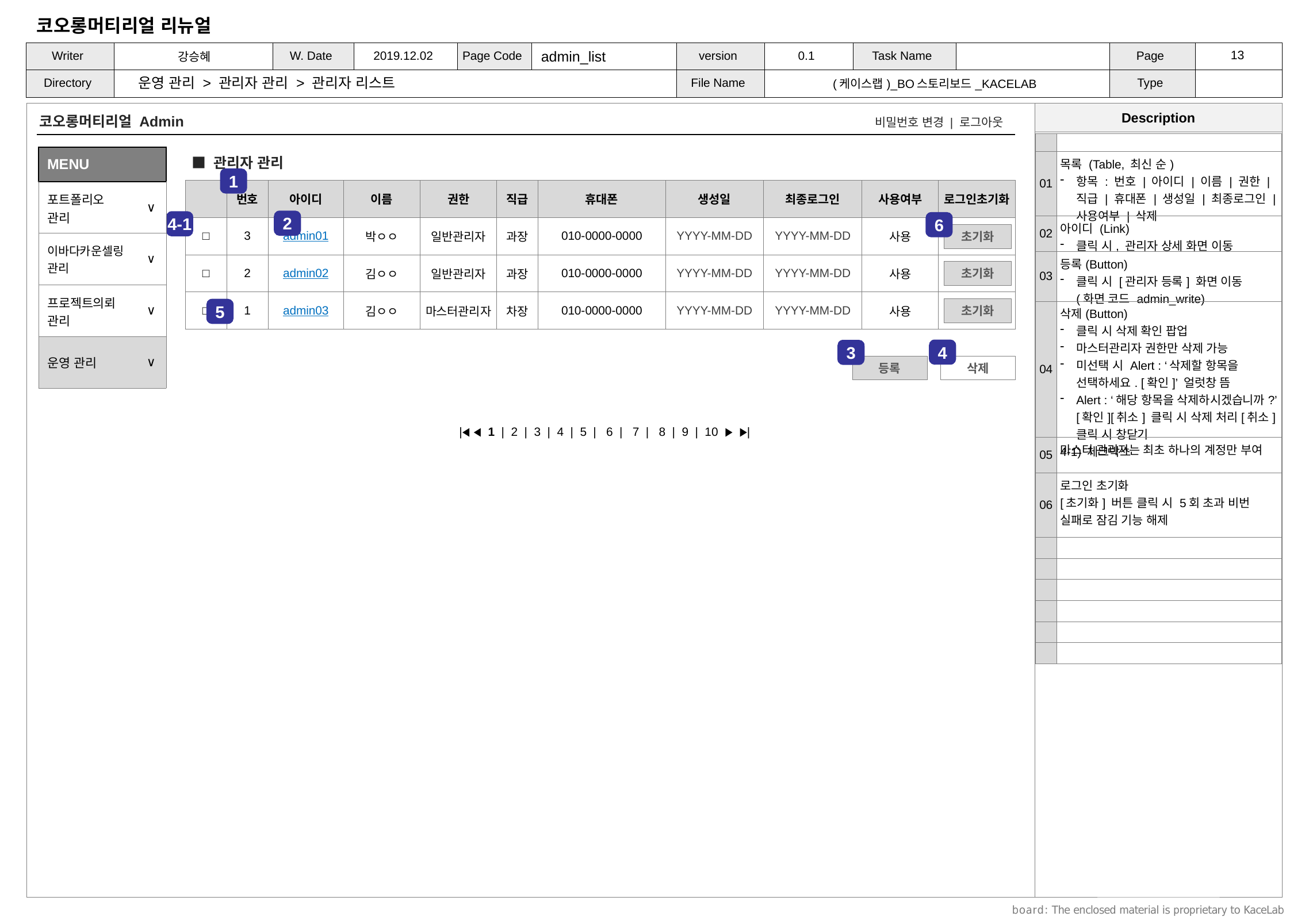

admin_list
운영 관리 > 관리자 관리 > 관리자 리스트
코오롱머티리얼 Admin
비밀번호 변경 | 로그아웃
|  |  |
| --- | --- |
| 01 | 목록 (Table, 최신 순) 항목 : 번호 | 아이디 | 이름 | 권한 | 직급 | 휴대폰 | 생성일 | 최종로그인 | 사용여부 | 삭제 |
| 02 | 아이디 (Link) 클릭 시, 관리자 상세 화면 이동 |
| 03 | 등록(Button) 클릭 시 [관리자 등록] 화면 이동 (화면 코드 admin\_write) |
| 04 | 삭제(Button) 클릭 시 삭제 확인 팝업 마스터관리자 권한만 삭제 가능 미선택 시 Alert : ‘삭제할 항목을 선택하세요. [확인]’ 얼럿창 뜸 Alert : ‘해당 항목을 삭제하시겠습니까?’ [확인][취소] 클릭 시 삭제 처리[취소] 클릭 시 창닫기 4-1) 체크박스 |
| 05 | 마스터 관리자는 최초 하나의 계정만 부여 |
| 06 | 로그인 초기화 [초기화] 버튼 클릭 시 5회 초과 비번 실패로 잠김 기능 해제 |
|  |  |
|  |  |
|  |  |
|  |  |
|  |  |
|  |  |
| MENU |  |
| --- | --- |
| 포트폴리오 관리 | ∨ |
| 이바다카운셀링 관리 | ∨ |
| 프로젝트의뢰 관리 | ∨ |
| 운영 관리 | ∨ |
■ 관리자 관리
1
|  | 번호 | 아이디 | 이름 | 권한 | 직급 | 휴대폰 | 생성일 | 최종로그인 | 사용여부 | 로그인초기화 |
| --- | --- | --- | --- | --- | --- | --- | --- | --- | --- | --- |
| □ | 3 | admin01 | 박ㅇㅇ | 일반관리자 | 과장 | 010-0000-0000 | YYYY-MM-DD | YYYY-MM-DD | 사용 |  |
| □ | 2 | admin02 | 김ㅇㅇ | 일반관리자 | 과장 | 010-0000-0000 | YYYY-MM-DD | YYYY-MM-DD | 사용 |  |
| □ | 1 | admin03 | 김ㅇㅇ | 마스터관리자 | 차장 | 010-0000-0000 | YYYY-MM-DD | YYYY-MM-DD | 사용 |  |
2
4-1
6
초기화
초기화
5
초기화
4
3
등록
삭제
 |◀ ◀  1  |  2  |  3  |  4  |  5  |   6  |   7  |   8  |  9  |  10  ▶  ▶|